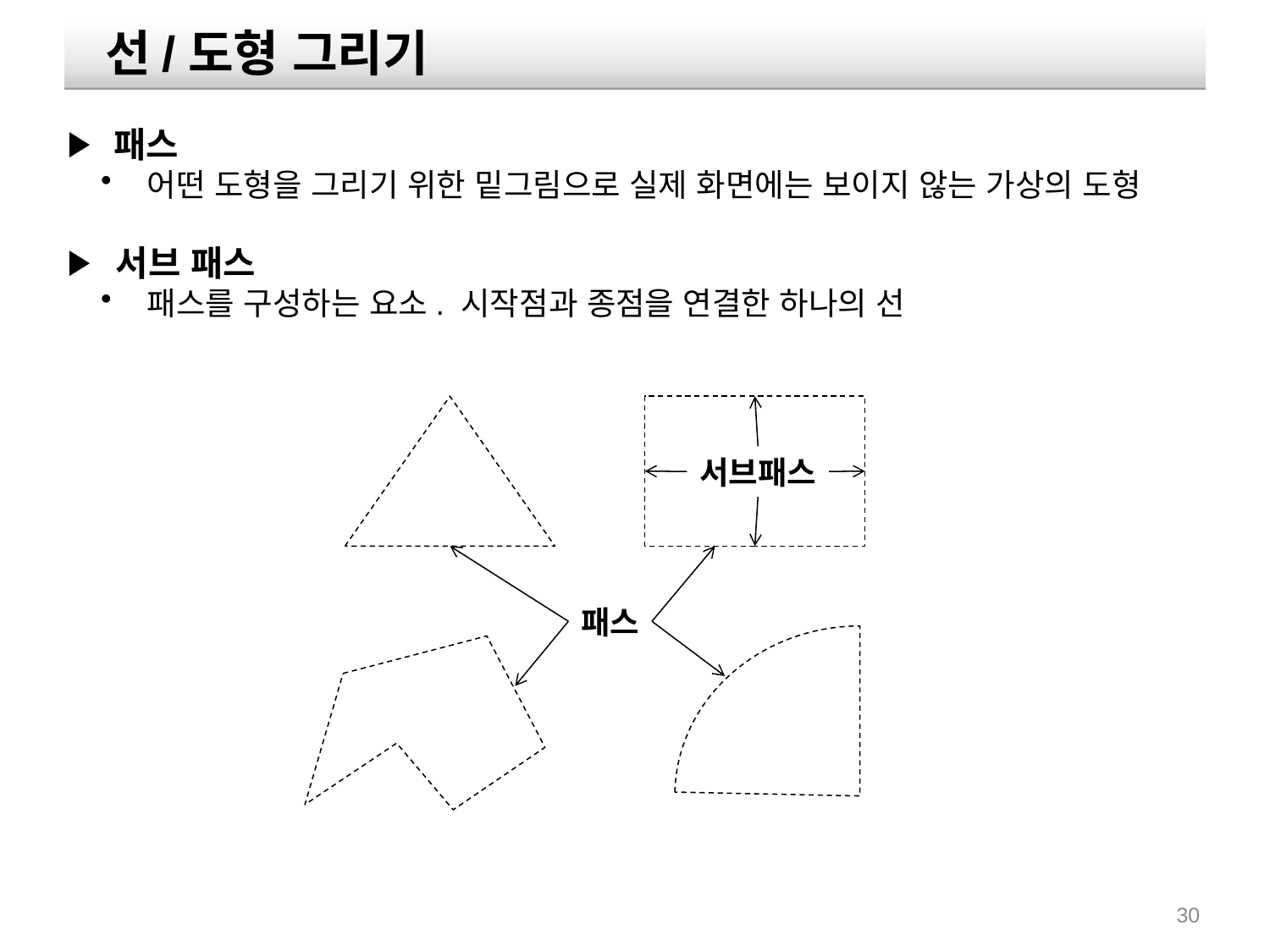

선/도형 그리기
 패스
 어떤 도형을 그리기 위한 밑그림으로 실제 화면에는 보이지 않는 가상의 도형

 서브 패스
 패스를 구성하는 요소. 시작점과 종점을 연결한 하나의 선

서브패스
패스

30